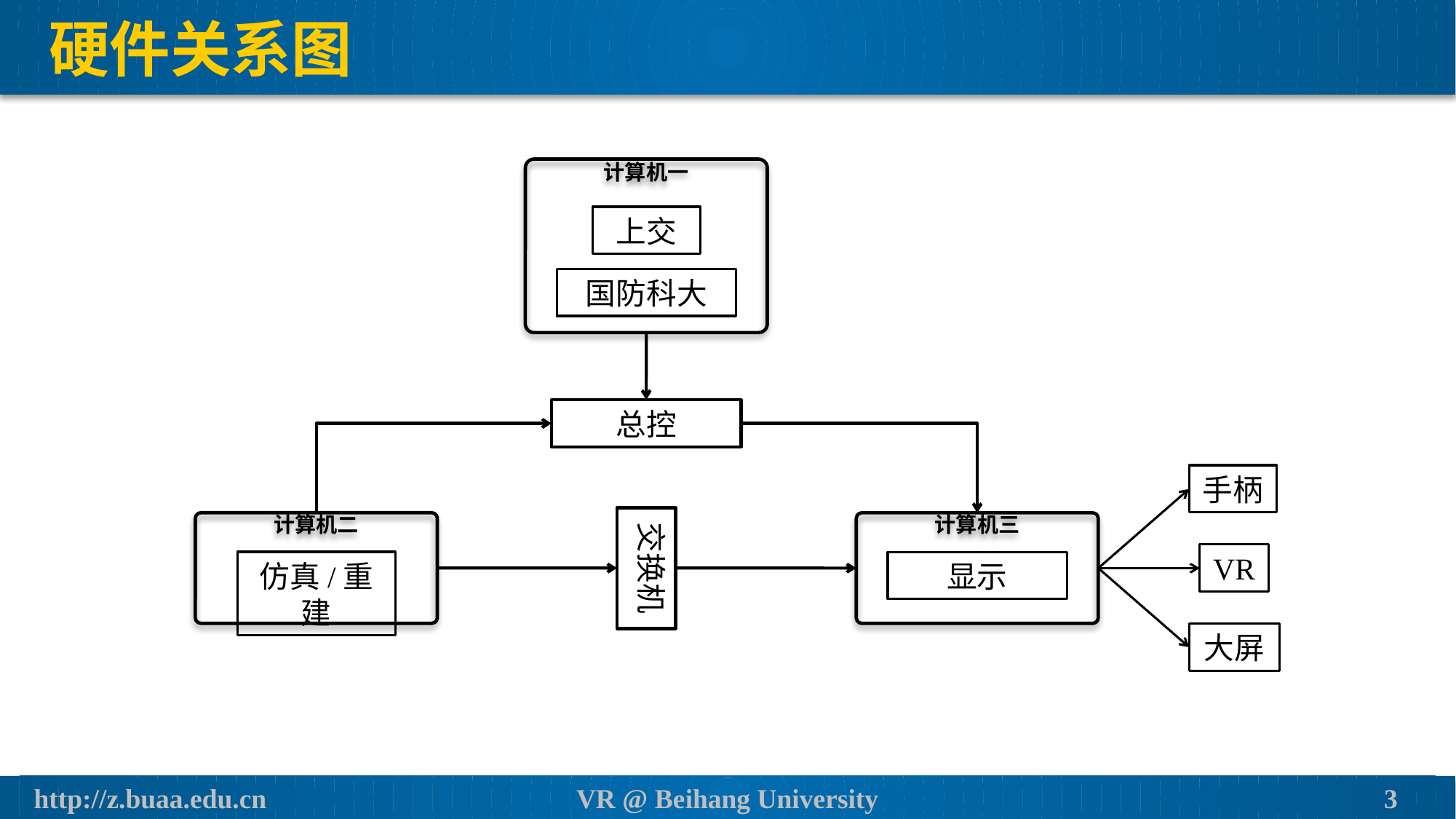

# 硬件关系图

计算机一
上交
国防科大
总控
手柄
VR
大屏
计算机三
显示
交换机
计算机二
仿真/重建